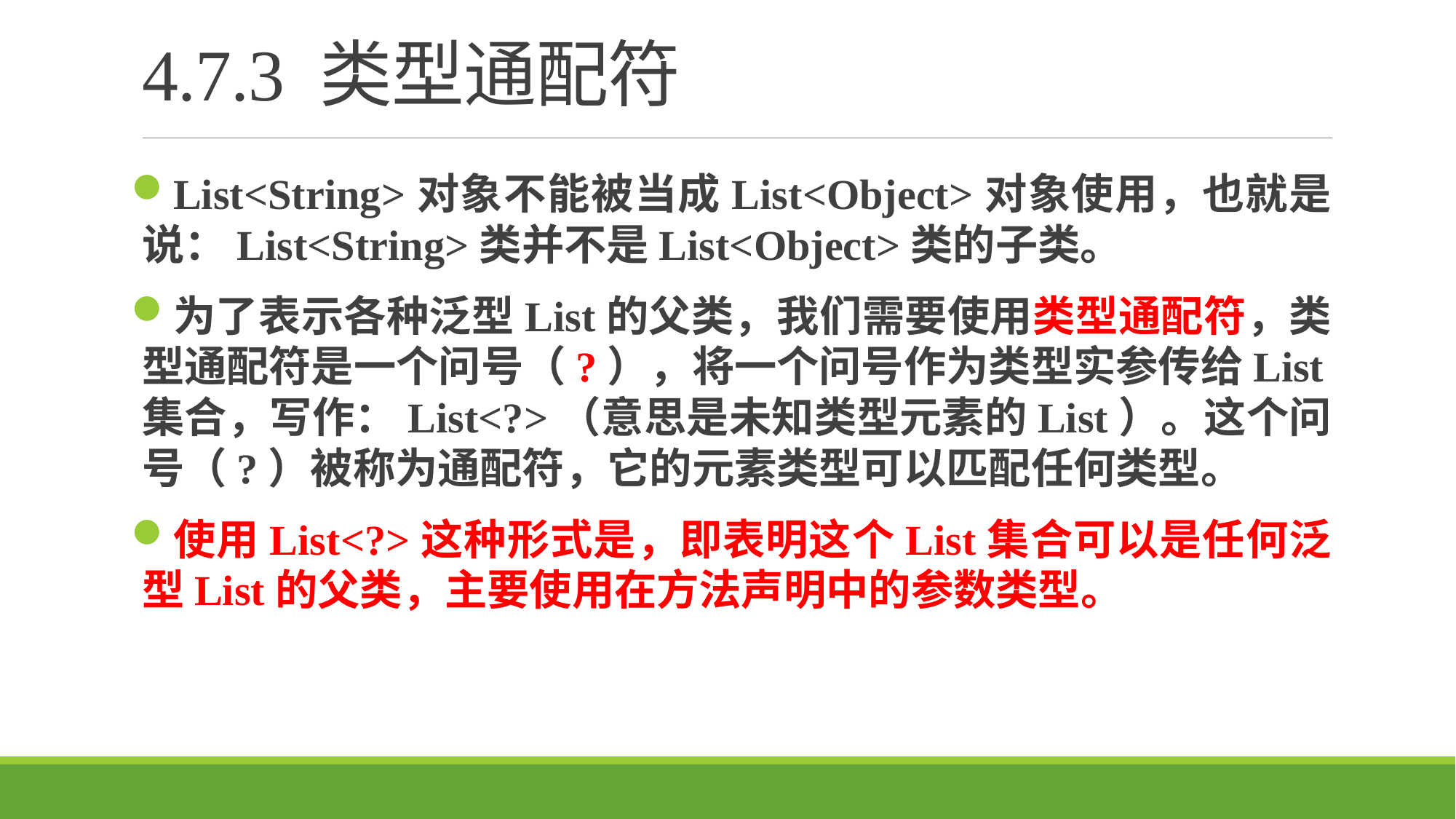

# 4.7.3 类型通配符
List<String>对象不能被当成List<Object>对象使用，也就是说：List<String>类并不是List<Object>类的子类。
为了表示各种泛型List的父类，我们需要使用类型通配符，类型通配符是一个问号（?），将一个问号作为类型实参传给List集合，写作：List<?>（意思是未知类型元素的List）。这个问号（?）被称为通配符，它的元素类型可以匹配任何类型。
使用List<?>这种形式是，即表明这个List集合可以是任何泛型List的父类，主要使用在方法声明中的参数类型。